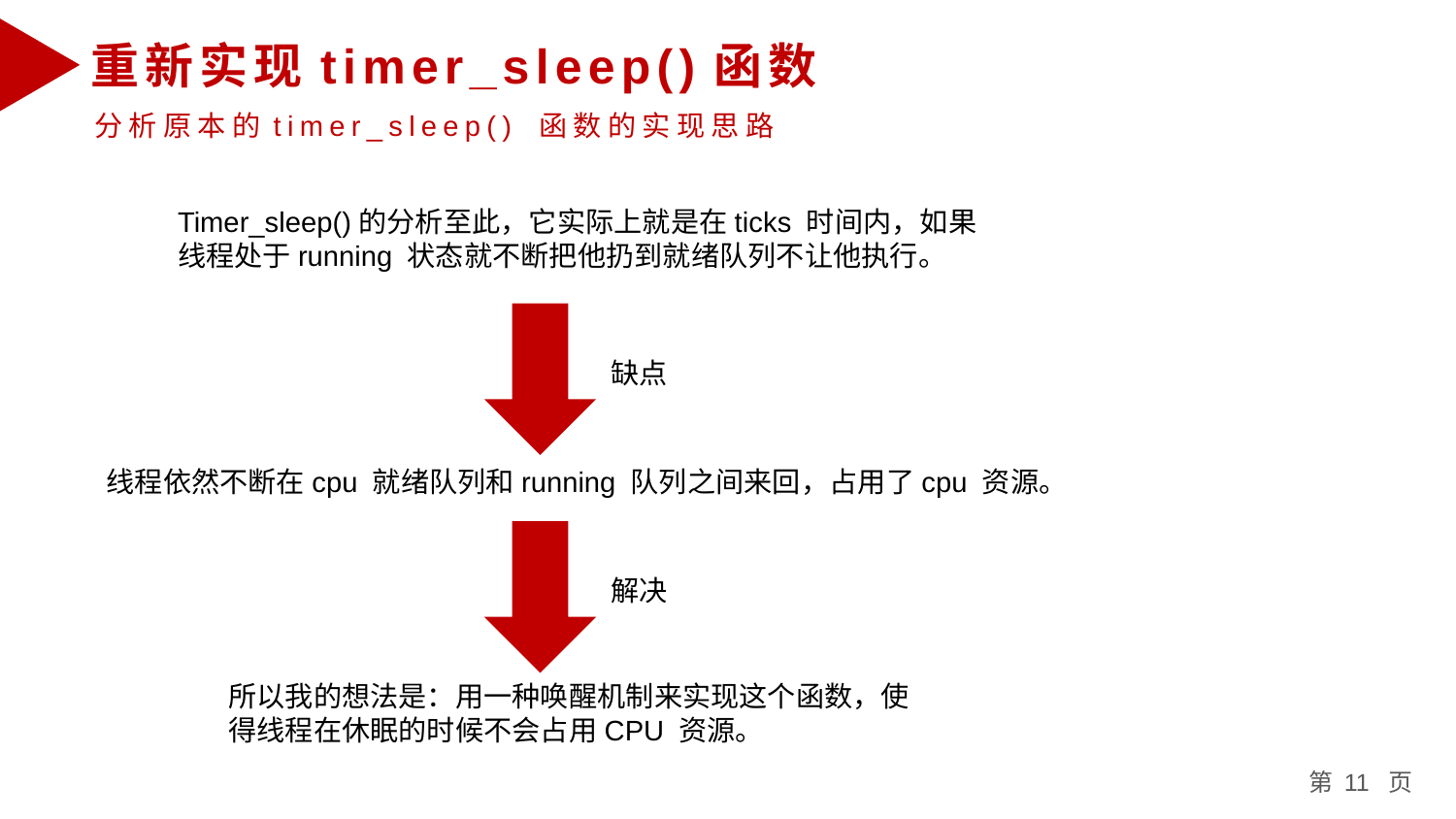

重新实现timer_sleep()函数
分析原本的timer_sleep() 函数的实现思路
Timer_sleep()的分析至此，它实际上就是在ticks 时间内，如果线程处于running 状态就不断把他扔到就绪队列不让他执行。

缺点
线程依然不断在cpu 就绪队列和running 队列之间来回，占用了cpu 资源。

解决
所以我的想法是：用一种唤醒机制来实现这个函数，使得线程在休眠的时候不会占用CPU 资源。